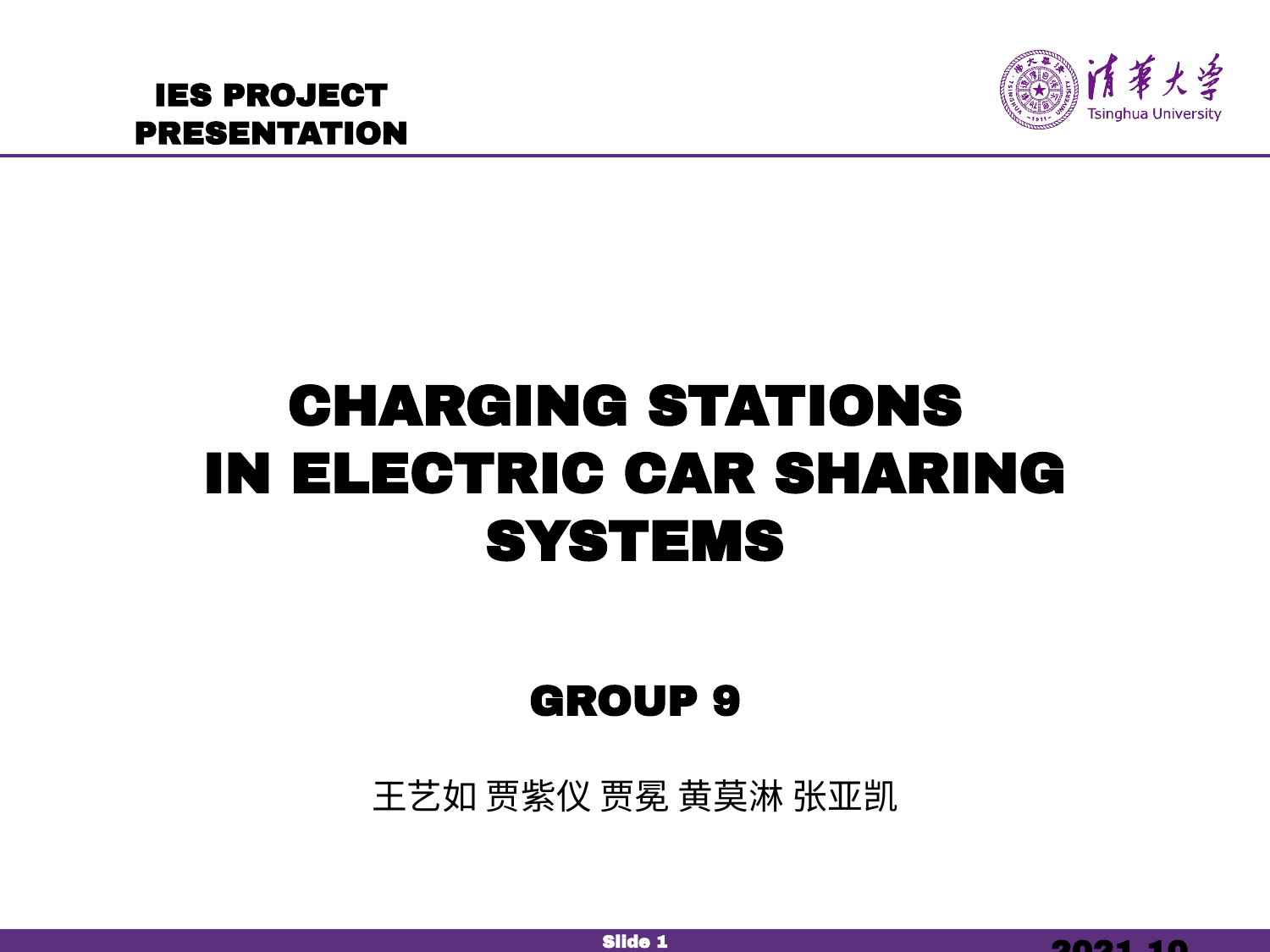

IES Project Presentation

Charging Stations
in Electric Car Sharing Systems

Group 9

王艺如 贾紫仪 贾冕 黄莫淋 张亚凯

2021.10
Slide 1